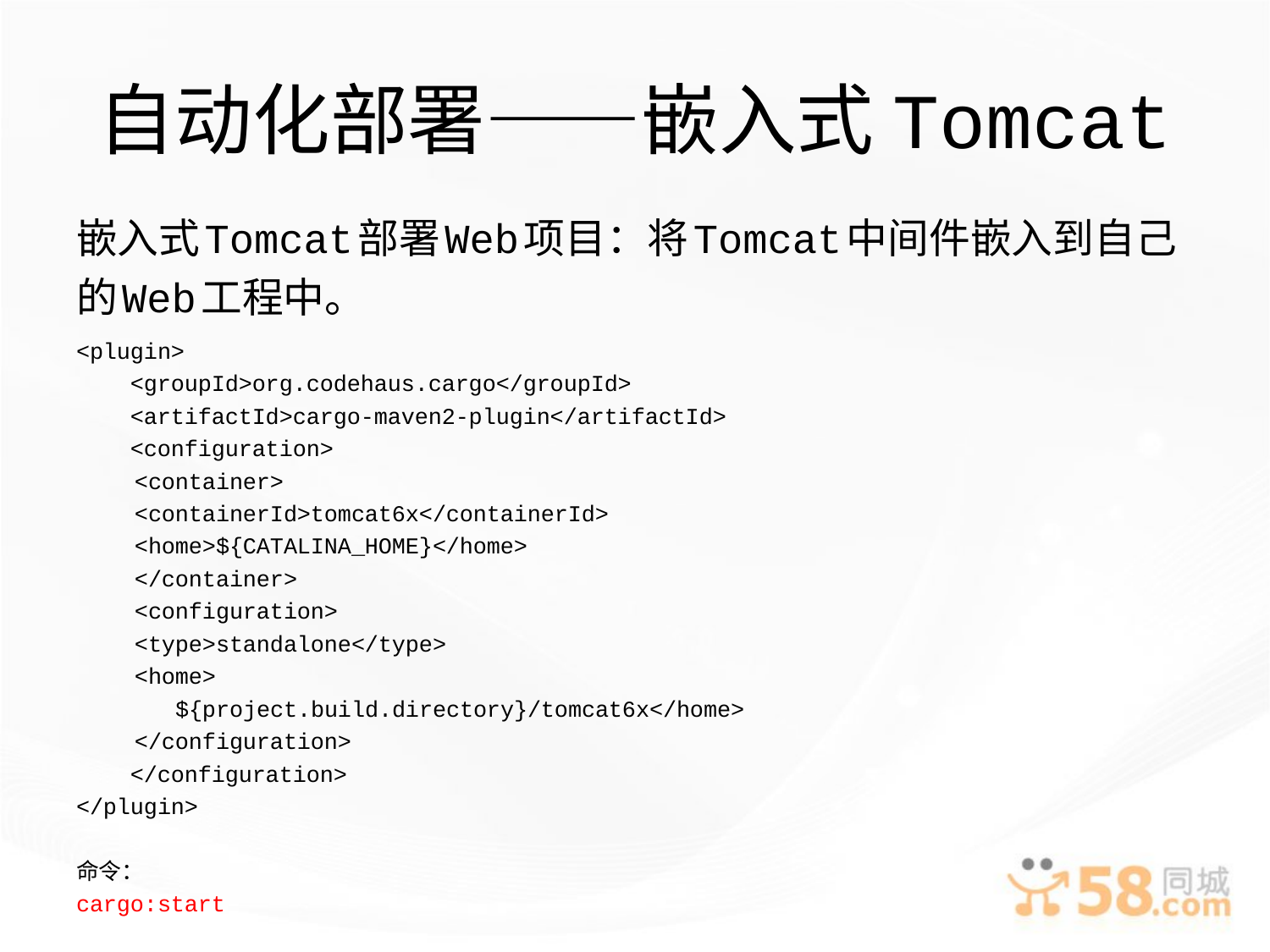

# 自动化部署——嵌入式Tomcat
嵌入式Tomcat部署Web项目：将Tomcat中间件嵌入到自己的Web工程中。
<plugin>
    <groupId>org.codehaus.cargo</groupId>
    <artifactId>cargo-maven2-plugin</artifactId>
    <configuration>
    	<container>
    		<containerId>tomcat6x</containerId>
    		<home>${CATALINA_HOME}</home>
    	</container>
    	<configuration>
    		<type>standalone</type>
    		<home>
		   ${project.build.directory}/tomcat6x</home>
    	</configuration>
    </configuration>
</plugin>
命令：
cargo:start